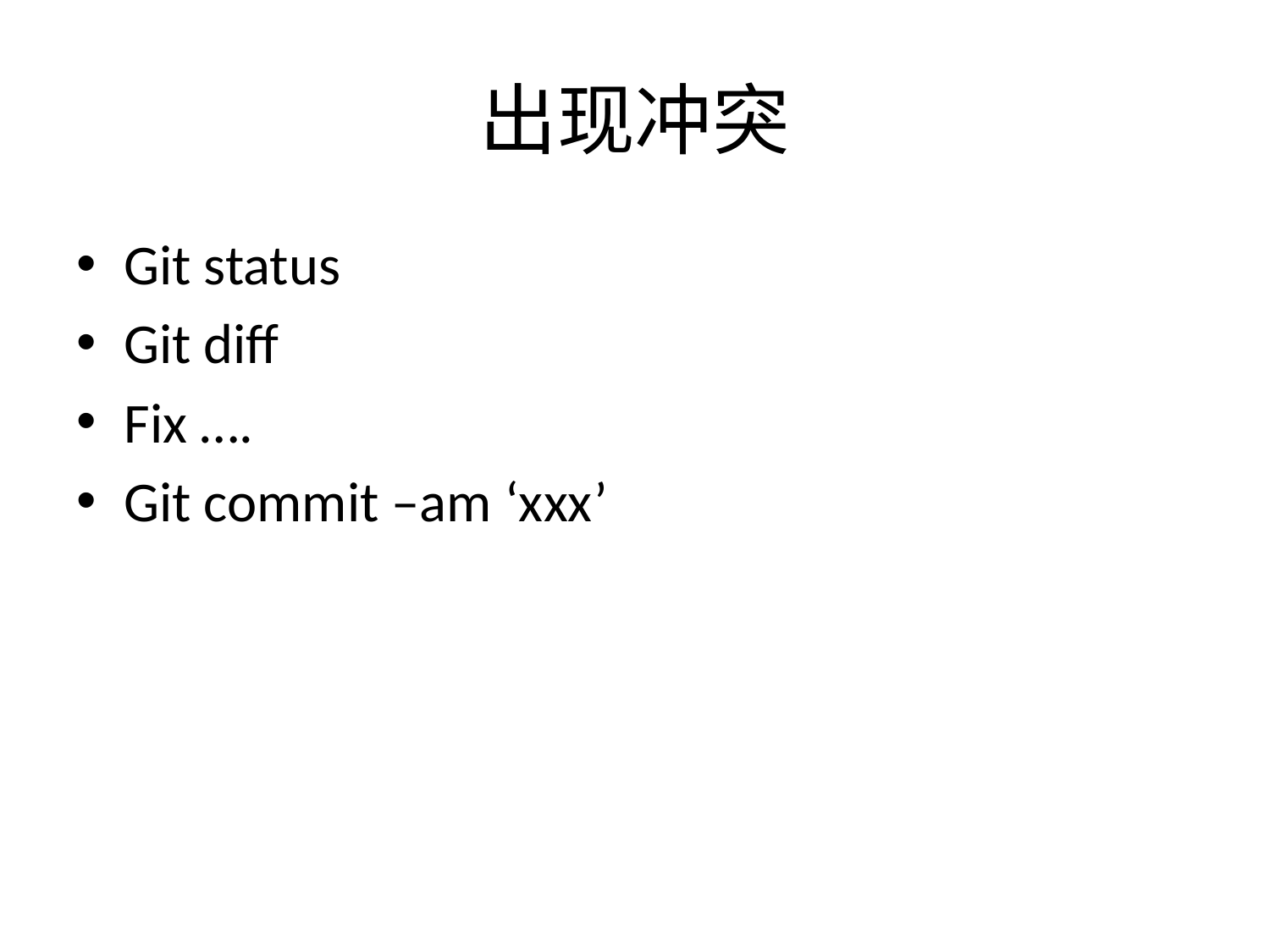

# 出现冲突
Git status
Git diff
Fix ….
Git commit –am ‘xxx’